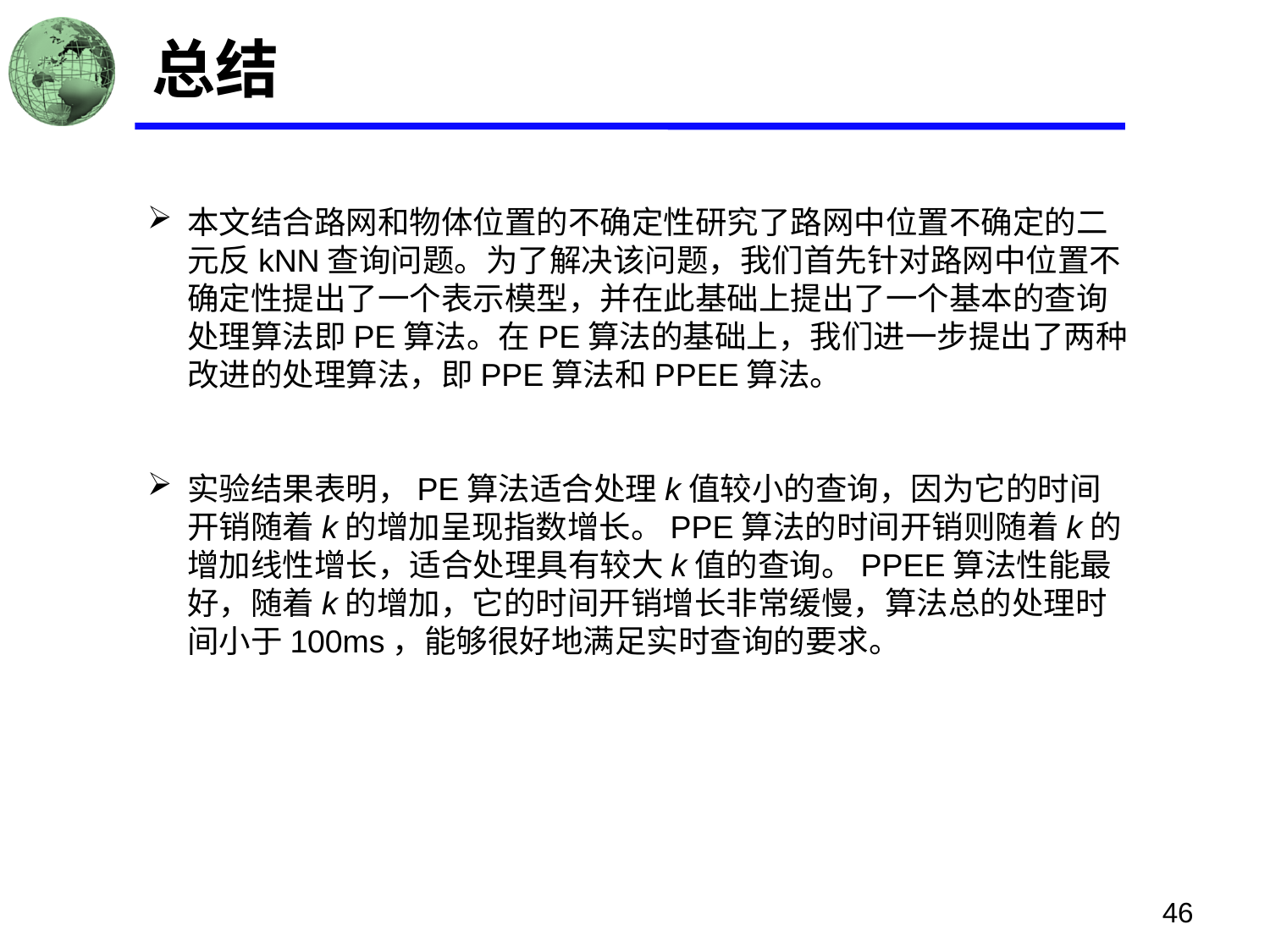

# 总结
本文结合路网和物体位置的不确定性研究了路网中位置不确定的二元反kNN查询问题。为了解决该问题，我们首先针对路网中位置不确定性提出了一个表示模型，并在此基础上提出了一个基本的查询处理算法即PE算法。在PE算法的基础上，我们进一步提出了两种改进的处理算法，即PPE算法和PPEE算法。

实验结果表明，PE算法适合处理k值较小的查询，因为它的时间开销随着k的增加呈现指数增长。PPE算法的时间开销则随着k的增加线性增长，适合处理具有较大k值的查询。PPEE算法性能最好，随着k的增加，它的时间开销增长非常缓慢，算法总的处理时间小于100ms，能够很好地满足实时查询的要求。
46